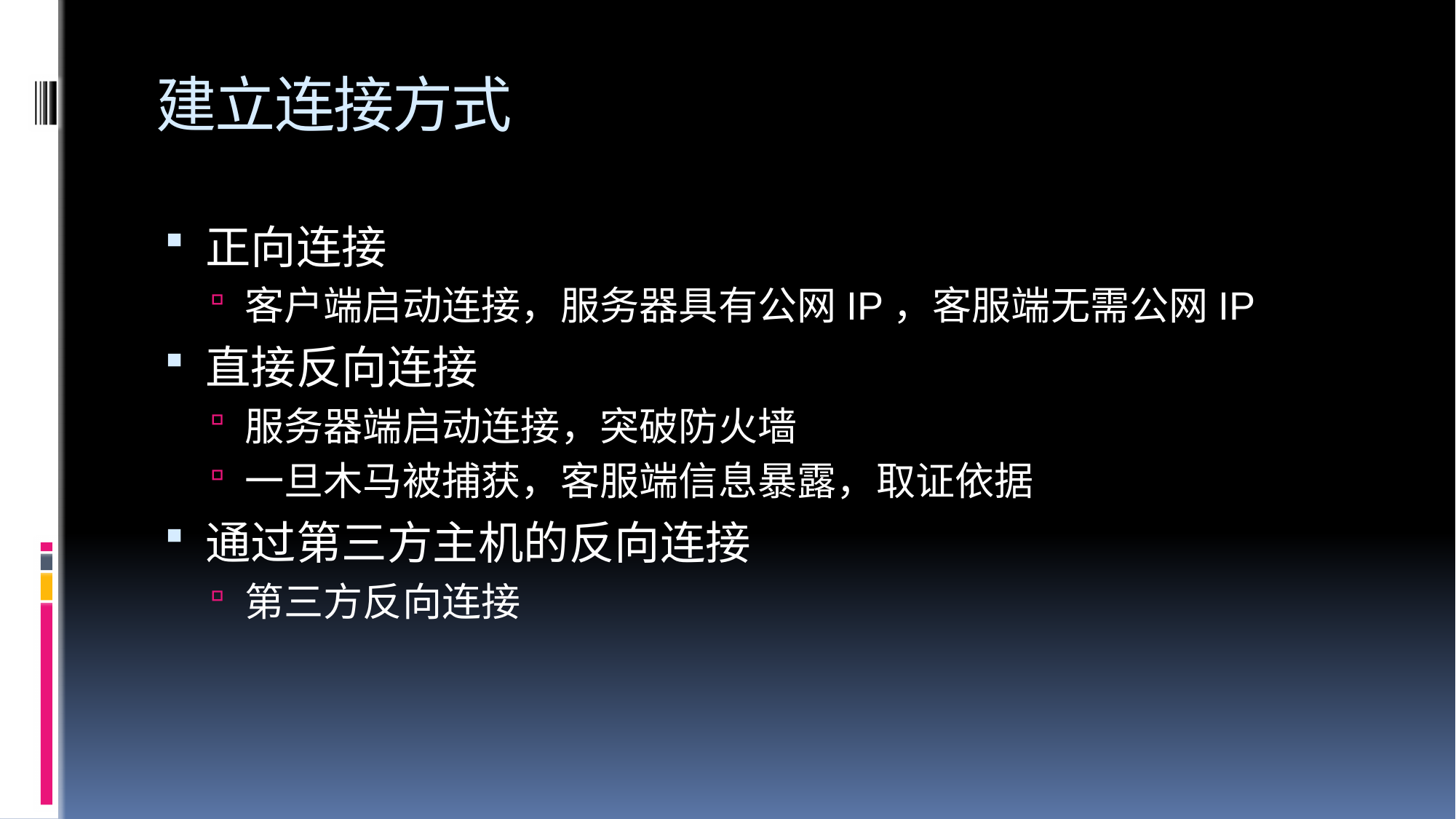

# 建立连接方式
正向连接
客户端启动连接，服务器具有公网IP，客服端无需公网IP
直接反向连接
服务器端启动连接，突破防火墙
一旦木马被捕获，客服端信息暴露，取证依据
通过第三方主机的反向连接
第三方反向连接